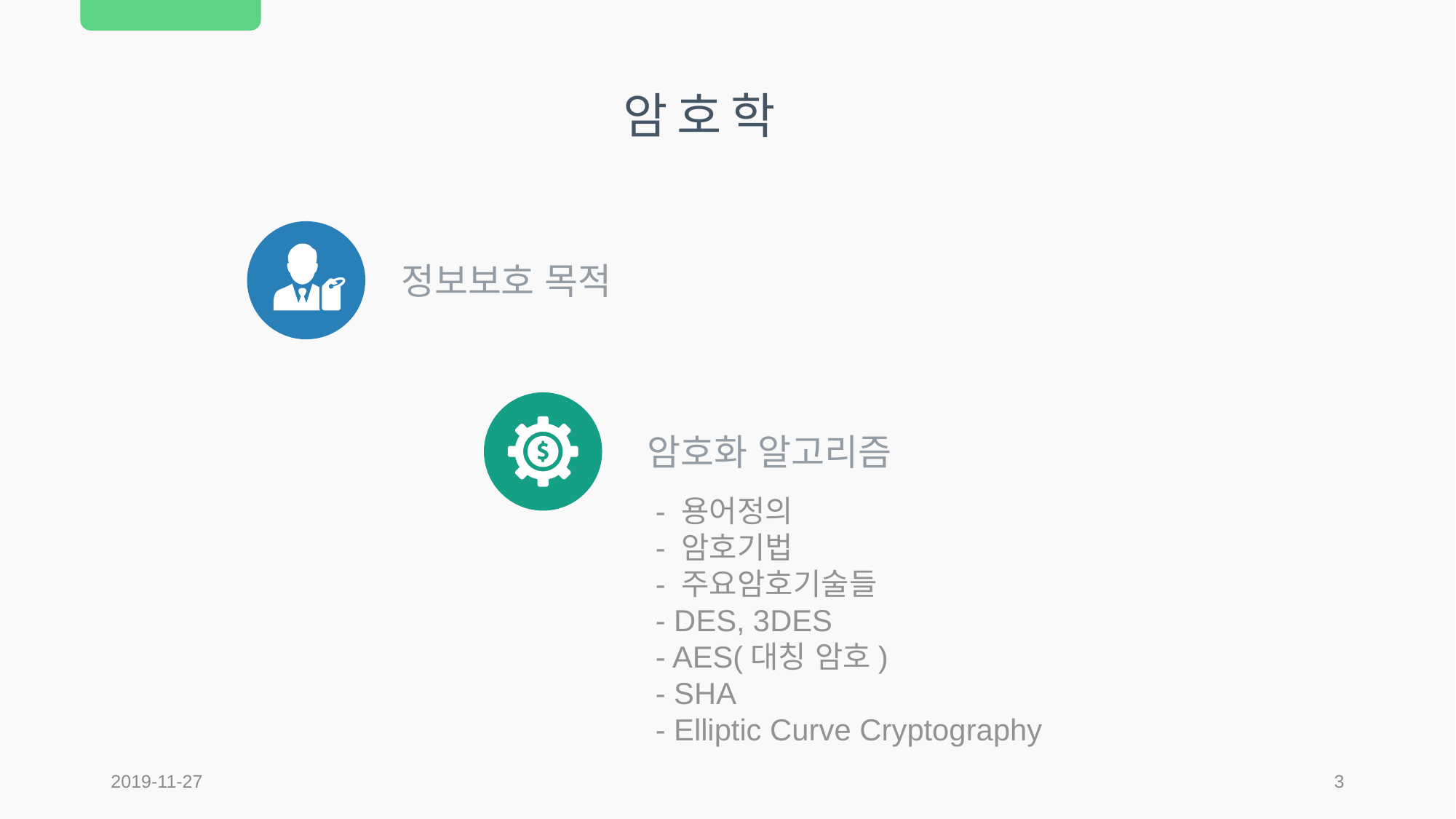

암 호 학

정보보호 목적

암호화 알고리즘
 - 용어정의
 - 암호기법
 - 주요암호기술들
 - DES, 3DES
 - AES(대칭 암호)
 - SHA
 - Elliptic Curve Cryptography
2019-11-27
3